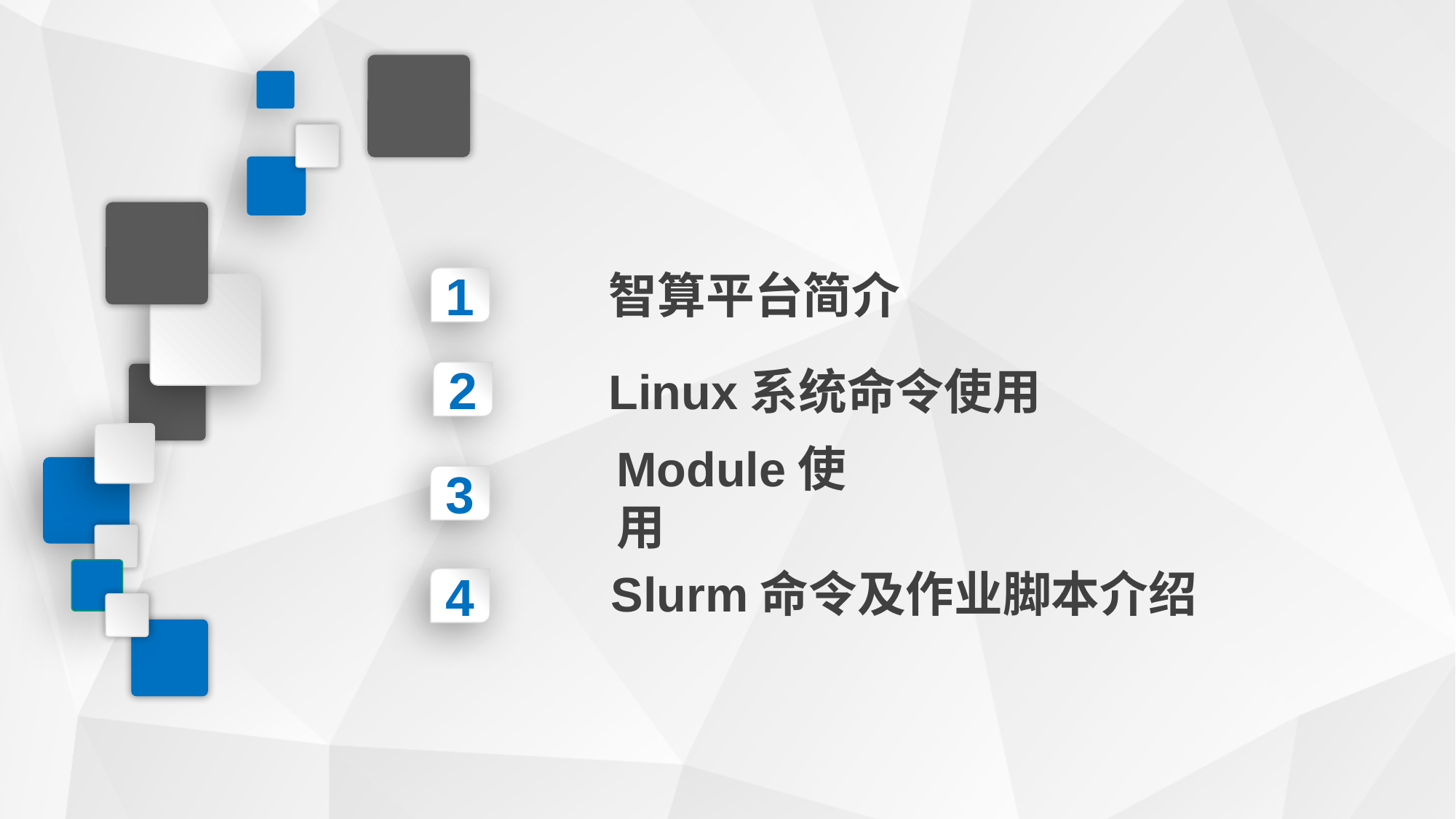

智算平台简介
1

Linux系统命令使用
2

Module使用
3

Slurm命令及作业脚本介绍

4